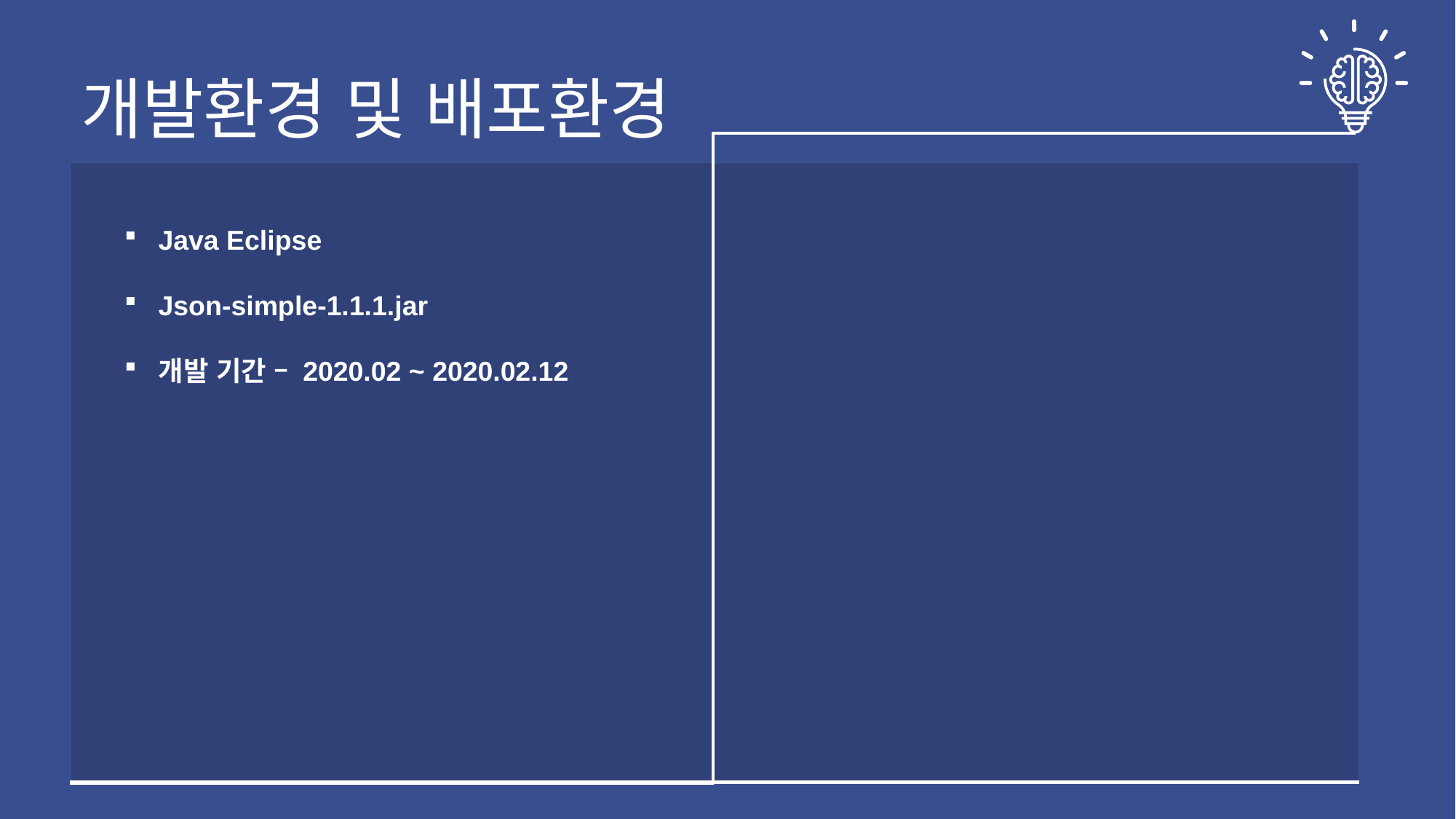

개발환경 및 배포환경
Java Eclipse

Json-simple-1.1.1.jar

개발 기간 – 2020.02 ~ 2020.02.12